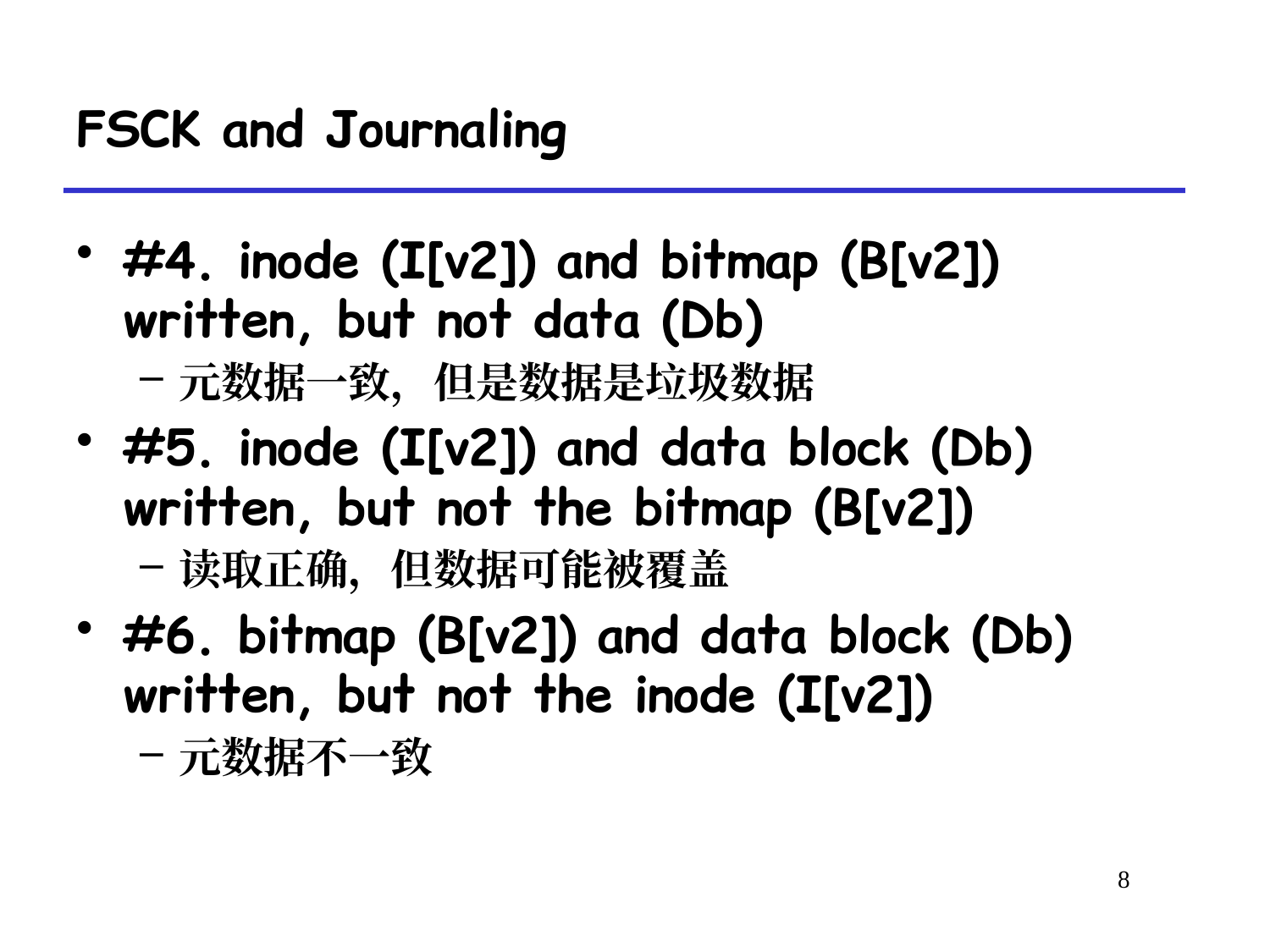

# FSCK and Journaling
#4. inode (I[v2]) and bitmap (B[v2]) written, but not data (Db)
元数据一致，但是数据是垃圾数据
#5. inode (I[v2]) and data block (Db) written, but not the bitmap (B[v2])
读取正确，但数据可能被覆盖
#6. bitmap (B[v2]) and data block (Db) written, but not the inode (I[v2])
元数据不一致

8